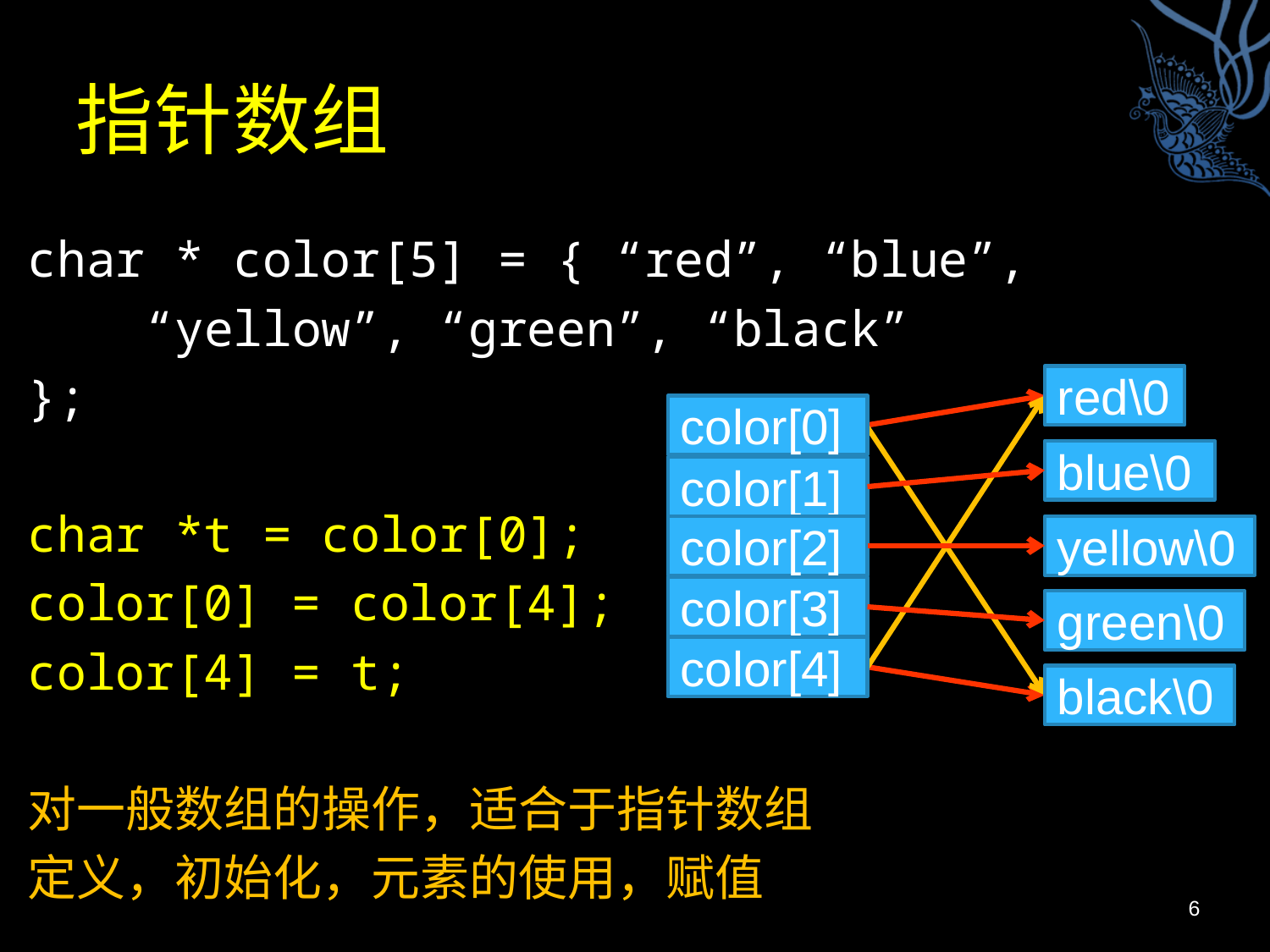

# 指针数组
char * color[5] = { “red”, “blue”,
    “yellow”, “green”, “black”
};

char *t = color[0];
color[0] = color[4];
color[4] = t;

对一般数组的操作，适合于指针数组
定义，初始化，元素的使用，赋值
red\0
blue\0
yellow\0
green\0
black\0
color[0]
color[1]
color[2]
color[3]
color[4]
6